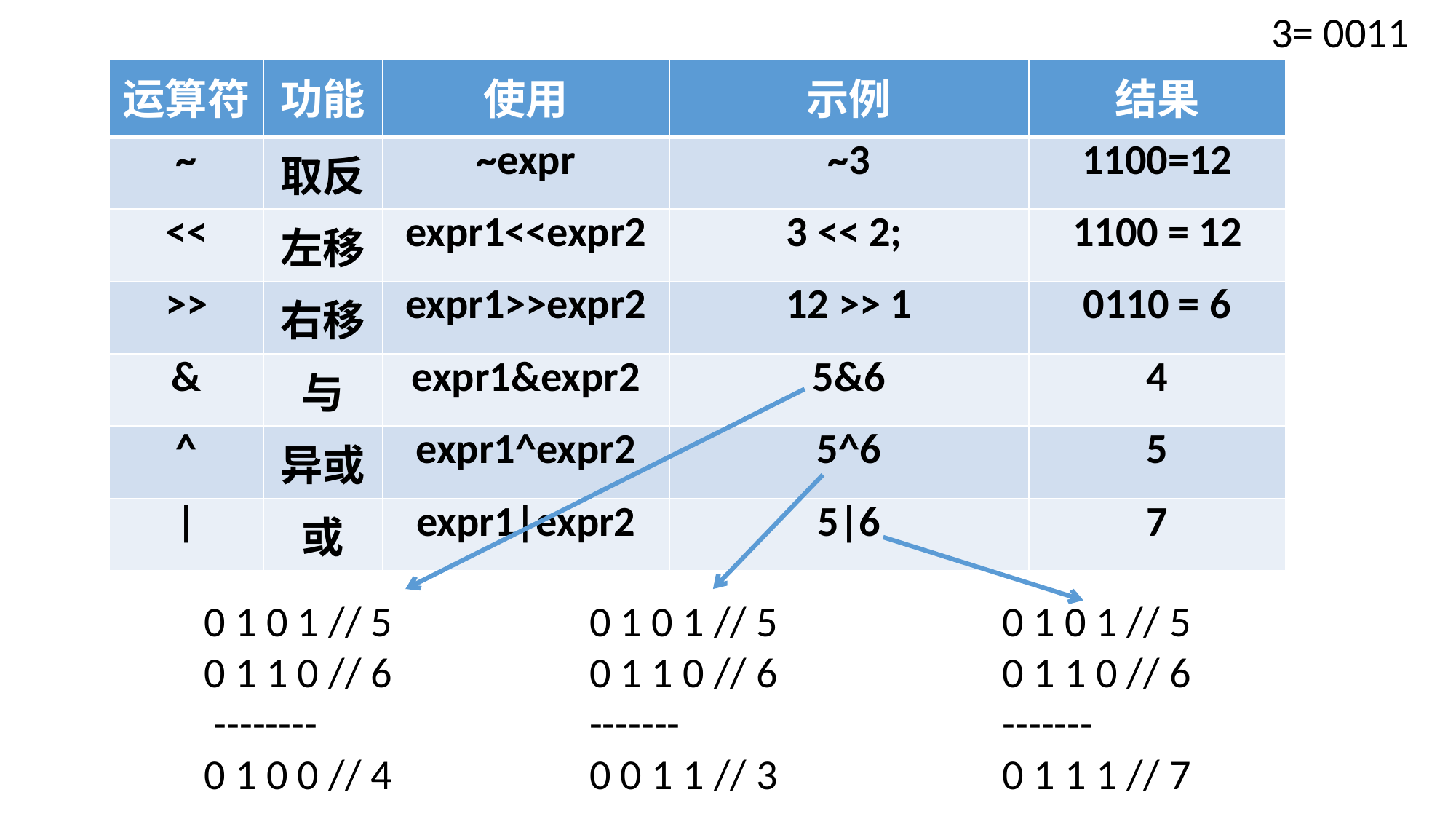

3= 0011
| 运算符 | 功能 | 使用 | 示例 | 结果 |
| --- | --- | --- | --- | --- |
| ~ | 取反 | ~expr | ~3 | 1100=12 |
| << | 左移 | expr1<<expr2 | 3 << 2; | 1100 = 12 |
| >> | 右移 | expr1>>expr2 | 12 >> 1 | 0110 = 6 |
| & | 与 | expr1&expr2 | 5&6 | 4 |
| ^ | 异或 | expr1^expr2 | 5^6 | 5 |
| | | 或 | expr1|expr2 | 5|6 | 7 |
0 1 0 1 // 5
0 1 1 0 // 6
-------
0 1 1 1 // 7
0 1 0 1 // 5
0 1 1 0 // 6
 --------
0 1 0 0 // 4
0 1 0 1 // 5
0 1 1 0 // 6
-------
0 0 1 1 // 3